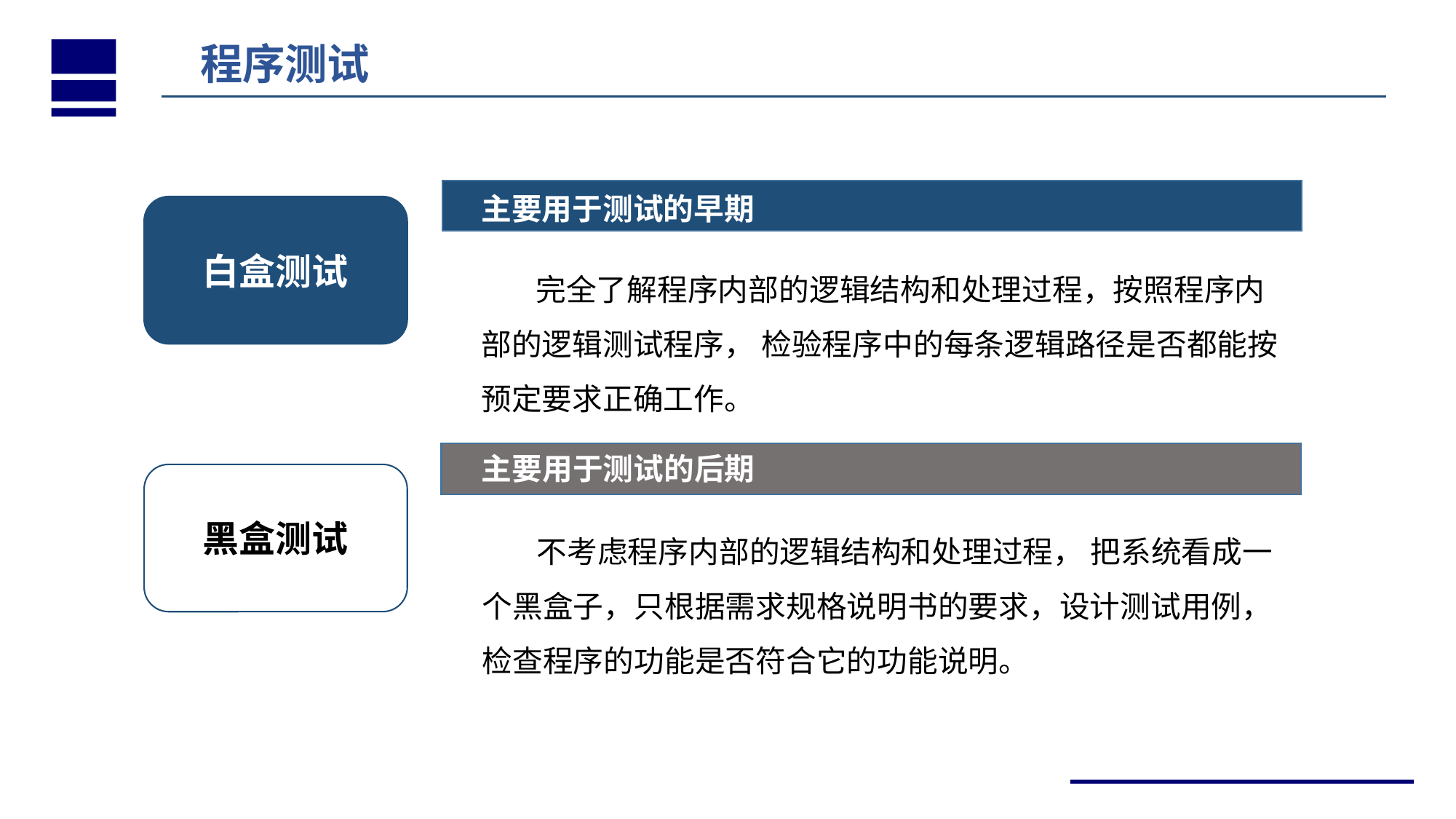

程序测试

主要用于测试的早期
完全了解程序内部的逻辑结构和处理过程，按照程序内部的逻辑测试程序， 检验程序中的每条逻辑路径是否都能按预定要求正确工作。

白盒测试

主要用于测试的后期
不考虑程序内部的逻辑结构和处理过程， 把系统看成一个黑盒子，只根据需求规格说明书的要求，设计测试用例，检查程序的功能是否符合它的功能说明。
黑盒测试